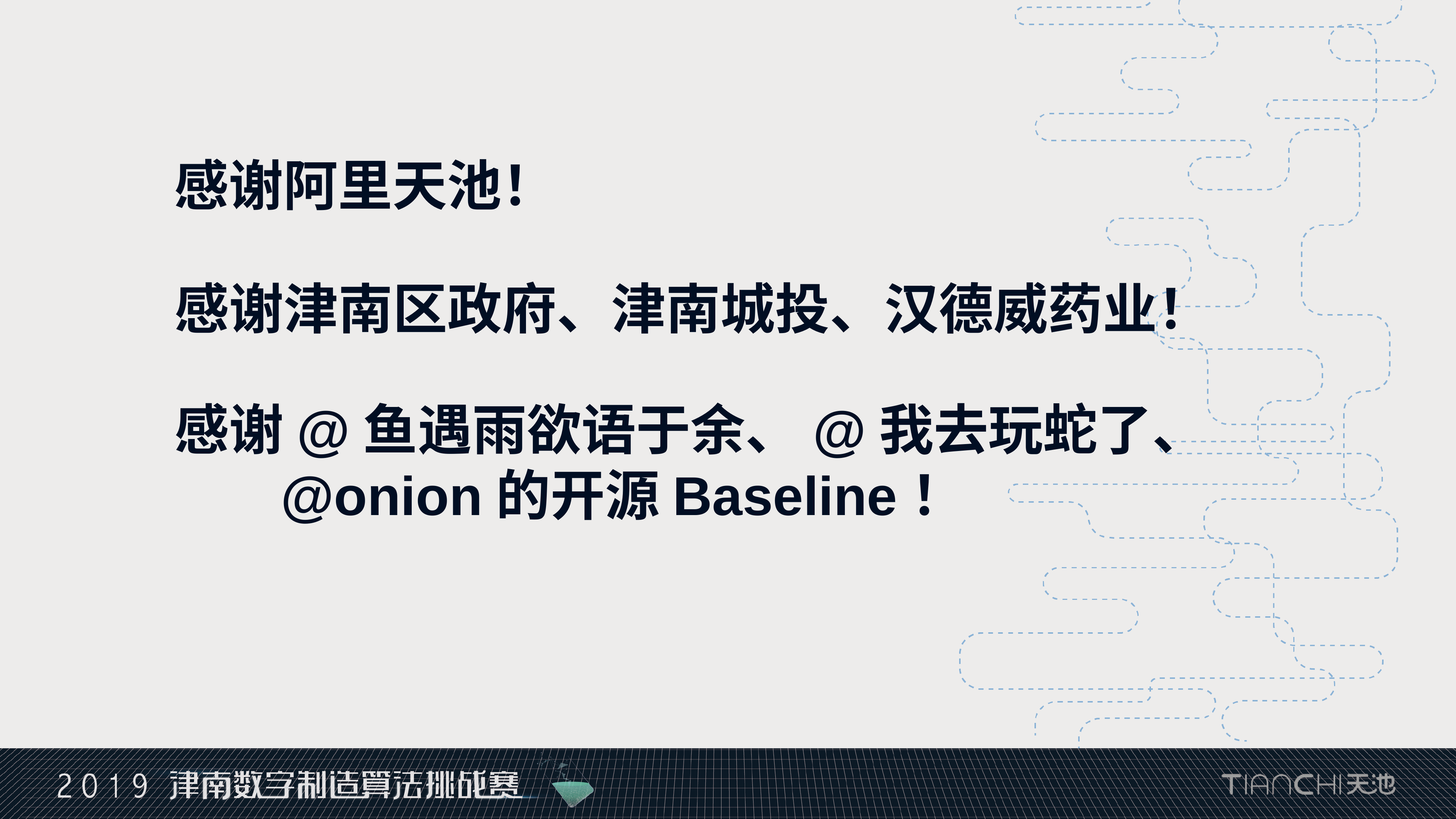

感谢阿里天池！
感谢津南区政府、津南城投、汉德威药业！
感谢@鱼遇雨欲语于余、@我去玩蛇了、
       @onion的开源Baseline！